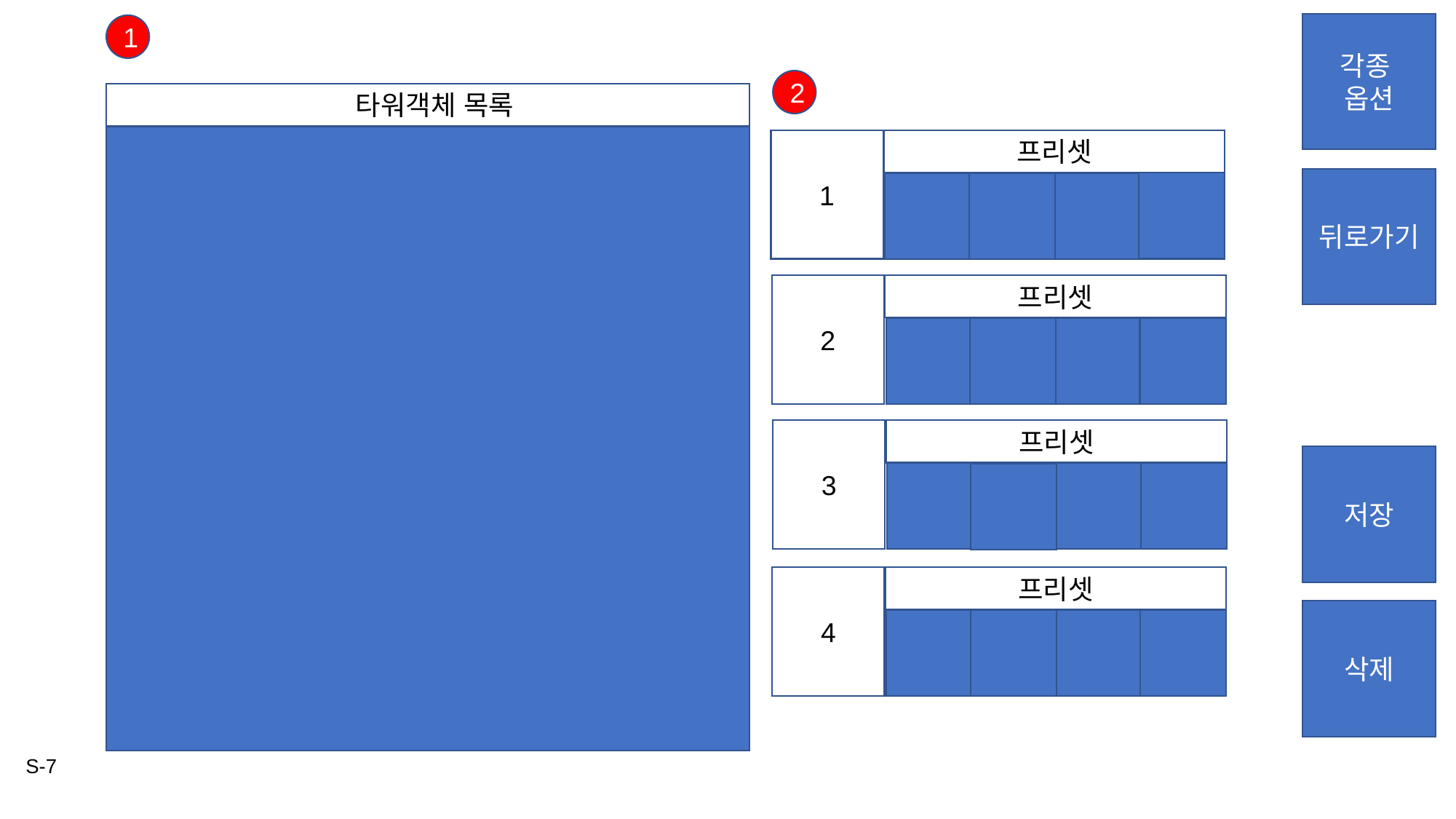

각종
옵션
1
2
 타워객체 목록

1
프리셋
뒤로가기

2
프리셋

3
프리셋
저장

4
프리셋
삭제

S-7